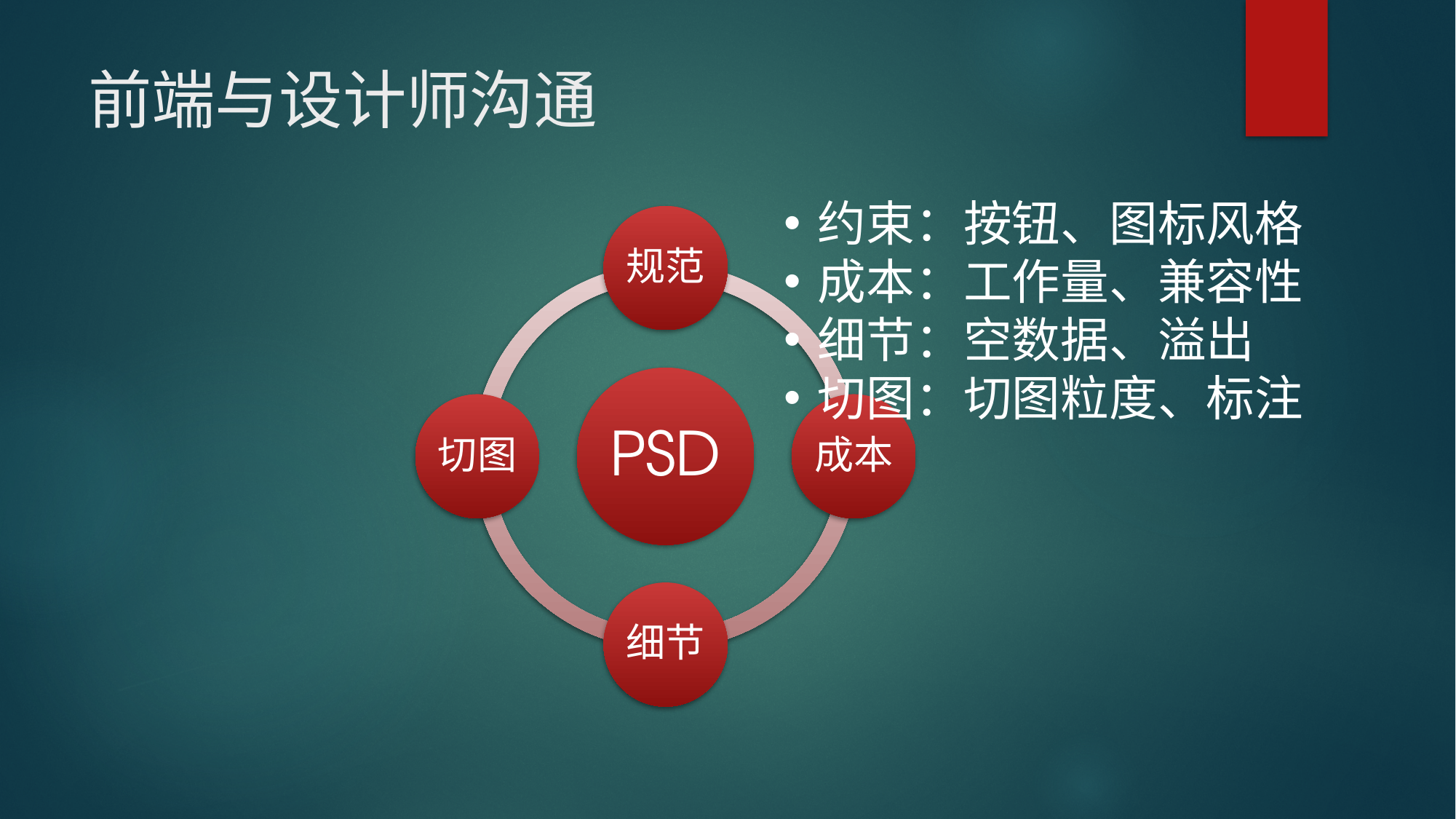

# 前端与设计师沟通
约束：按钮、图标风格
成本：工作量、兼容性
细节：空数据、溢出
切图：切图粒度、标注

PSD
规范
成本
细节
切图